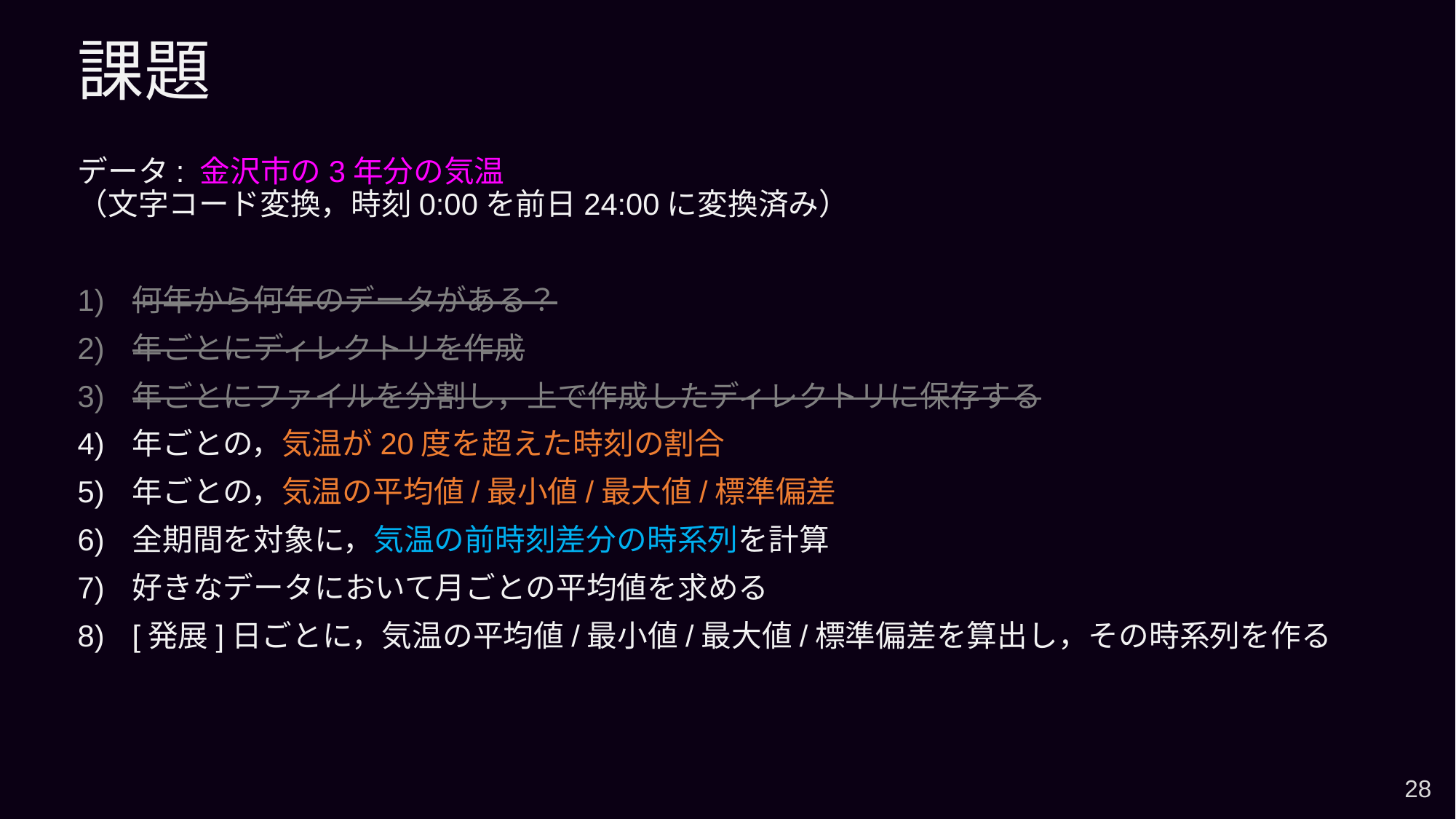

# 課題
データ: 金沢市の3年分の気温
（文字コード変換，時刻0:00を前日24:00に変換済み）

何年から何年のデータがある？
年ごとにディレクトリを作成
年ごとにファイルを分割し，上で作成したディレクトリに保存する
年ごとの，気温が20度を超えた時刻の割合
年ごとの，気温の平均値/最小値/最大値/標準偏差
全期間を対象に，気温の前時刻差分の時系列を計算
好きなデータにおいて月ごとの平均値を求める
[発展]日ごとに，気温の平均値/最小値/最大値/標準偏差を算出し，その時系列を作る

28